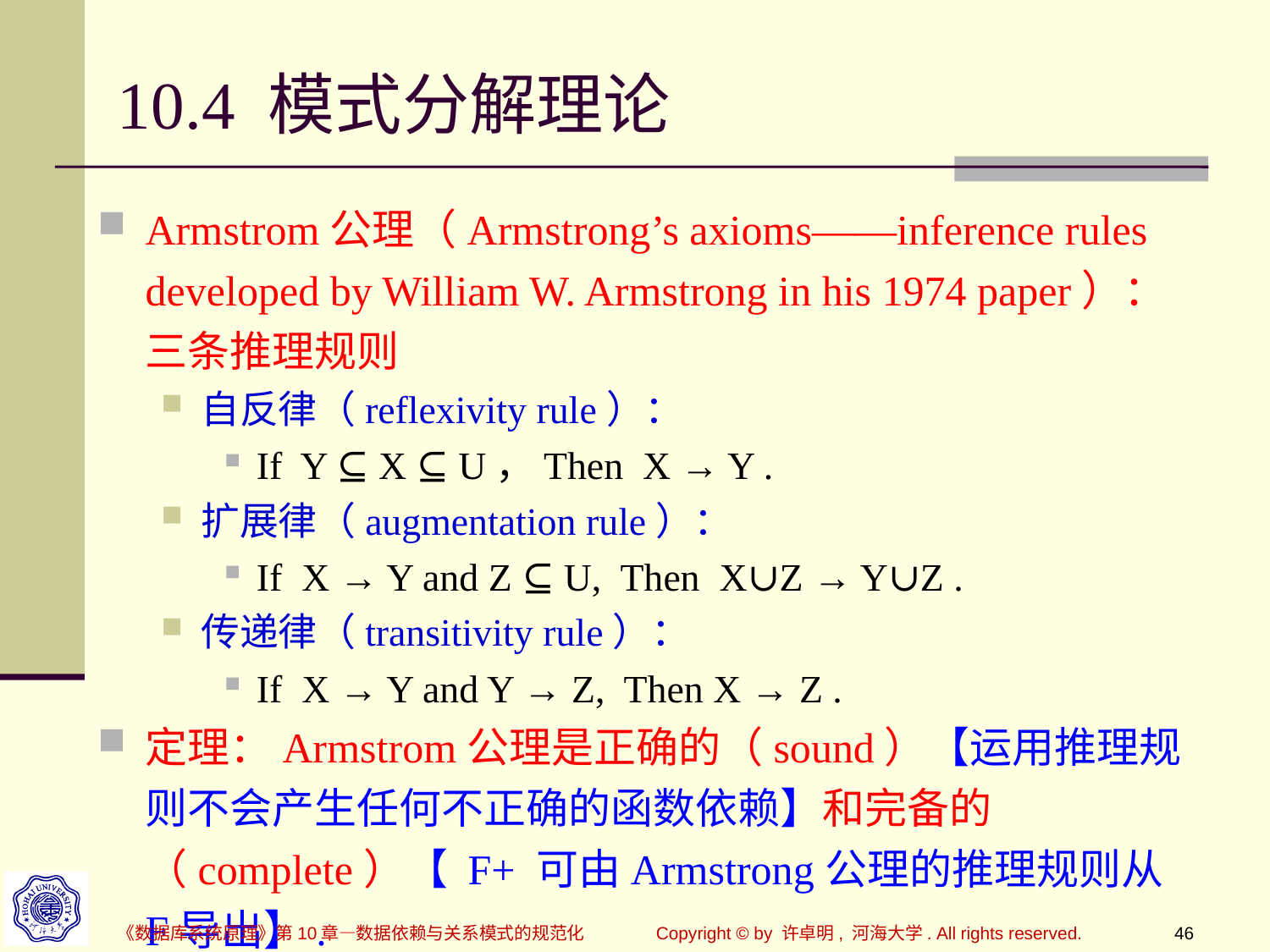

# 10.4 模式分解理论
Armstrom公理（Armstrong’s axioms——inference rules developed by William W. Armstrong in his 1974 paper）：
三条推理规则
自反律（reflexivity rule）：
If  Y ⊆ X ⊆ U，Then  X → Y .
扩展律（augmentation rule）：
If  X → Y and Z ⊆ U,  Then  X∪Z → Y∪Z .
传递律（transitivity rule）：
If  X → Y and Y → Z,  Then X → Z .
定理：Armstrom公理是正确的（sound）【运用推理规则不会产生任何不正确的函数依赖】和完备的（complete）【 F+ 可由Armstrong公理的推理规则从F导出】.
《数据库系统原理》第10章—数据依赖与关系模式的规范化
Copyright © by 许卓明, 河海大学. All rights reserved.
46